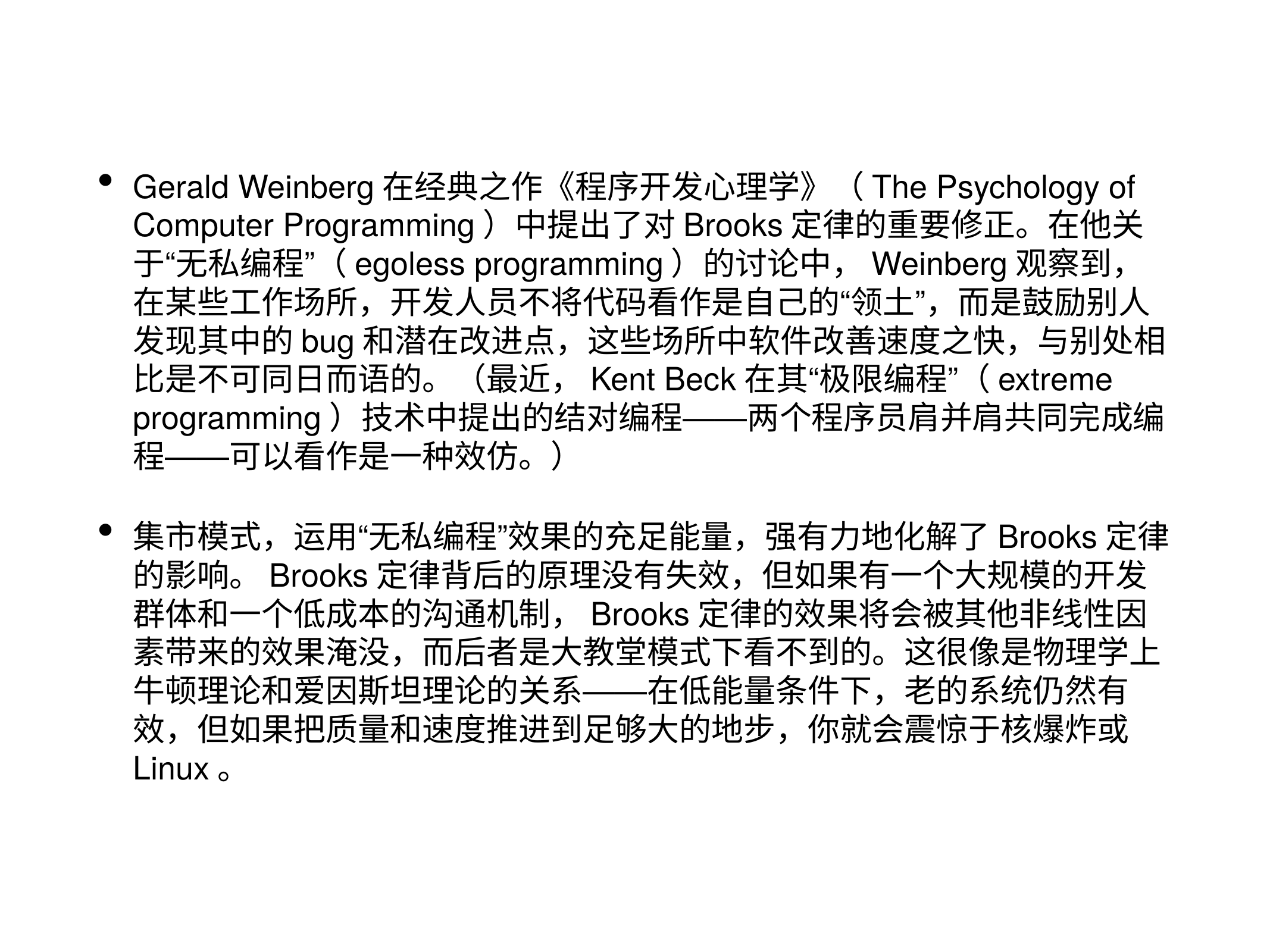

Gerald Weinberg在经典之作《程序开发心理学》（The Psychology of Computer Programming）中提出了对Brooks定律的重要修正。在他关于“无私编程”（egoless programming）的讨论中，Weinberg观察到，在某些工作场所，开发人员不将代码看作是自己的“领土”，而是鼓励别人发现其中的bug和潜在改进点，这些场所中软件改善速度之快，与别处相比是不可同日而语的。（最近，Kent Beck在其“极限编程”（extreme programming）技术中提出的结对编程——两个程序员肩并肩共同完成编程——可以看作是一种效仿。）
集市模式，运用“无私编程”效果的充足能量，强有力地化解了Brooks定律的影响。Brooks定律背后的原理没有失效，但如果有一个大规模的开发群体和一个低成本的沟通机制，Brooks定律的效果将会被其他非线性因素带来的效果淹没，而后者是大教堂模式下看不到的。这很像是物理学上牛顿理论和爱因斯坦理论的关系——在低能量条件下，老的系统仍然有效，但如果把质量和速度推进到足够大的地步，你就会震惊于核爆炸或Linux。